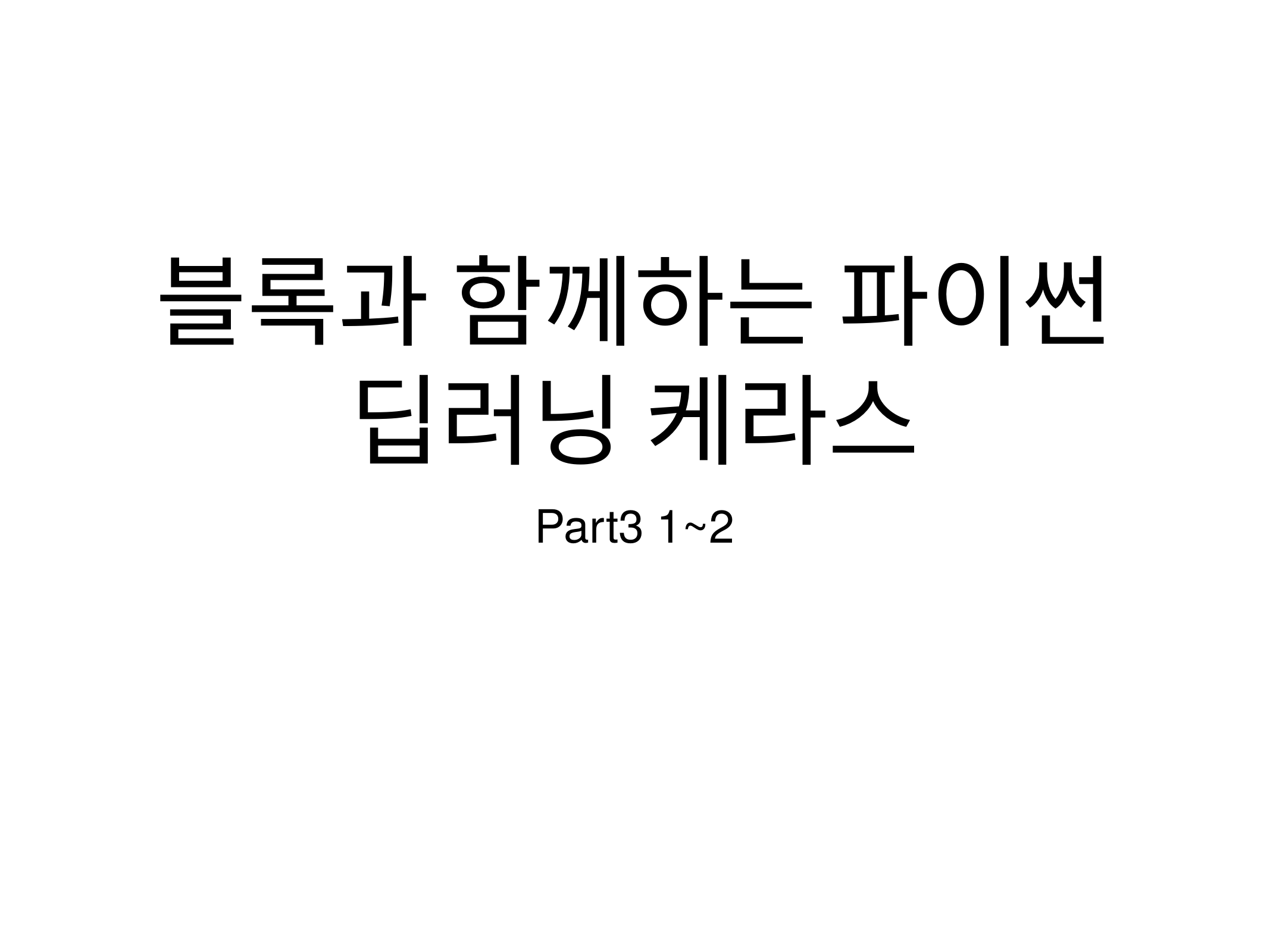

# 블록과 함께하는 파이썬 딥러닝 케라스
Part3 1~2